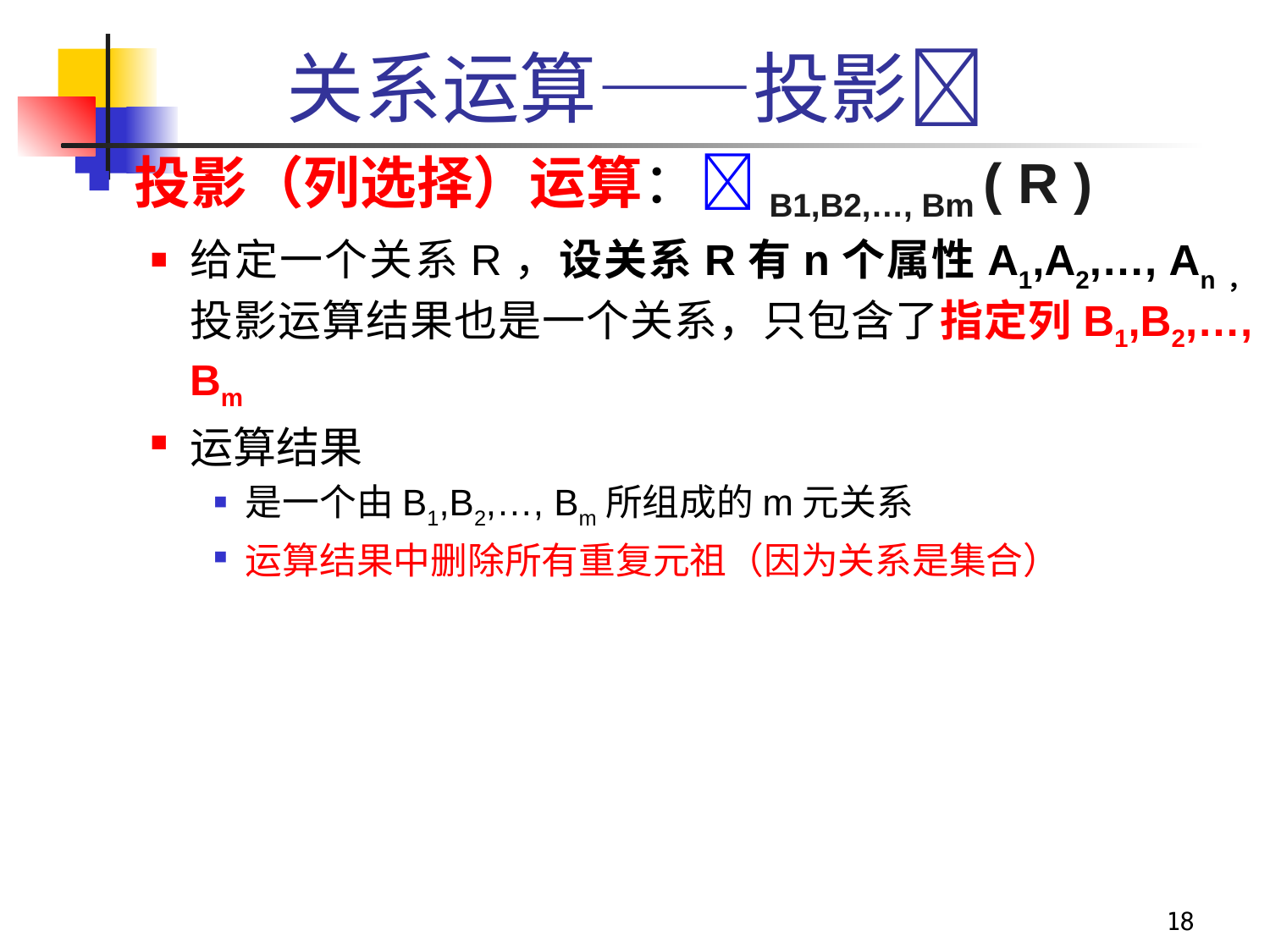

# 关系运算——投影π
投影（列选择）运算：πB1,B2,…, Bm ( R )
给定一个关系R，设关系R有n个属性A1,A2,…, An，投影运算结果也是一个关系，只包含了指定列B1,B2,…, Bm
运算结果
是一个由B1,B2,…, Bm所组成的m元关系
运算结果中删除所有重复元祖（因为关系是集合）

18